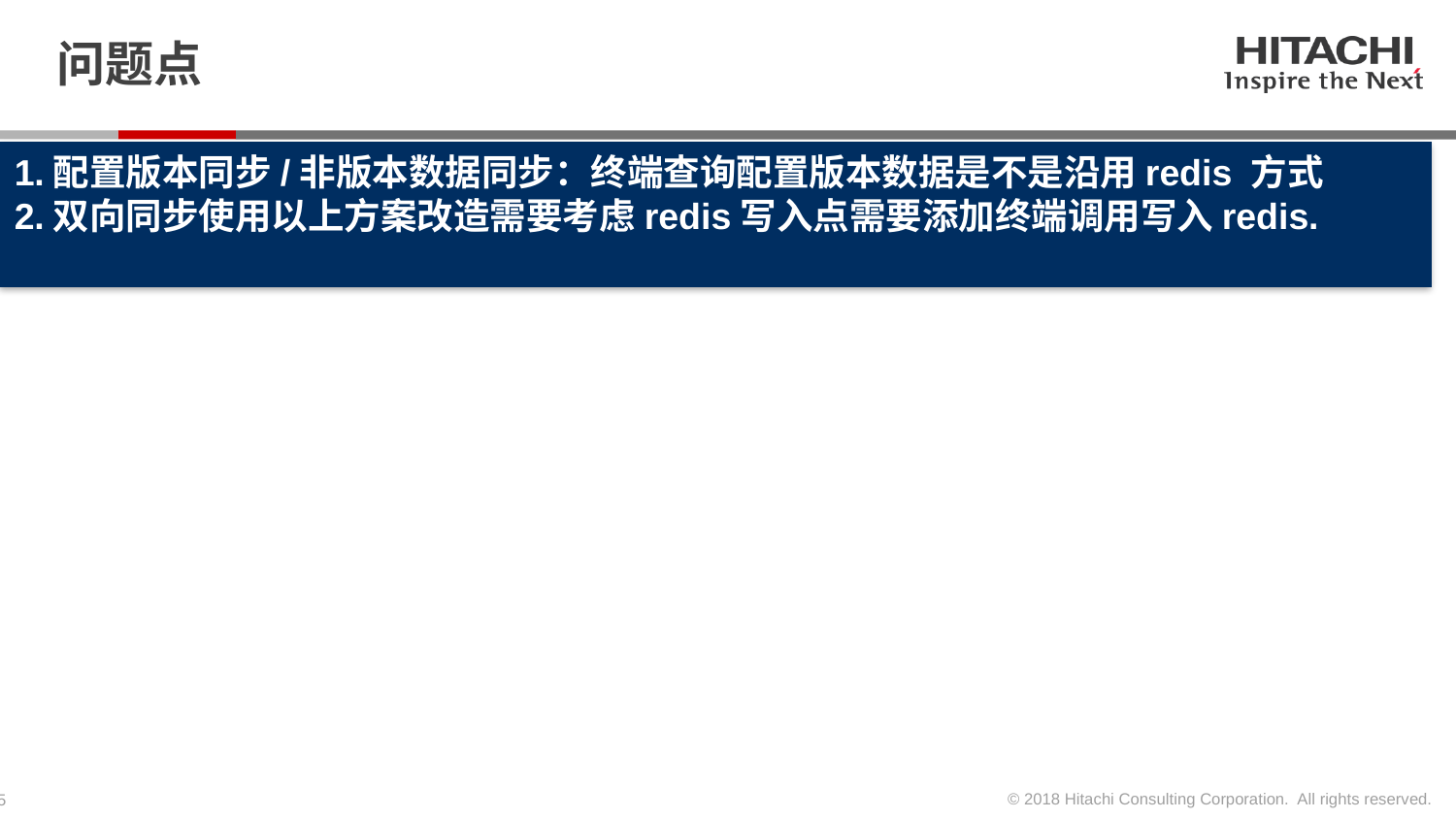

# 问题点
1.配置版本同步/非版本数据同步：终端查询配置版本数据是不是沿用redis 方式
2.双向同步使用以上方案改造需要考虑redis写入点需要添加终端调用写入redis.